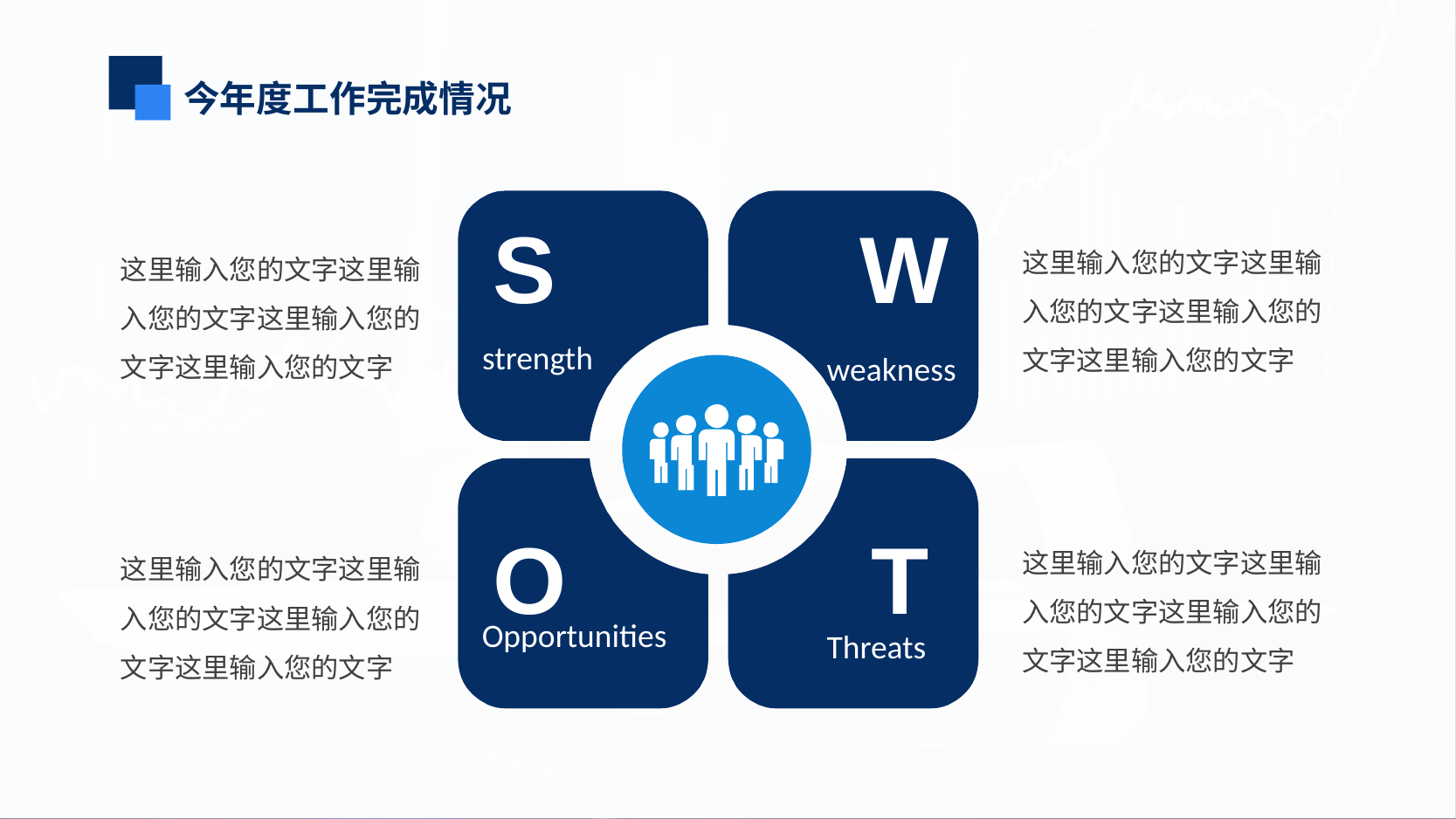

今年度工作完成情况

S
strength

W
weakness
这里输入您的文字这里输入您的文字这里输入您的文字这里输入您的文字
这里输入您的文字这里输入您的文字这里输入您的文字这里输入您的文字

O
Opportunities

T
Threats
这里输入您的文字这里输入您的文字这里输入您的文字这里输入您的文字
这里输入您的文字这里输入您的文字这里输入您的文字这里输入您的文字